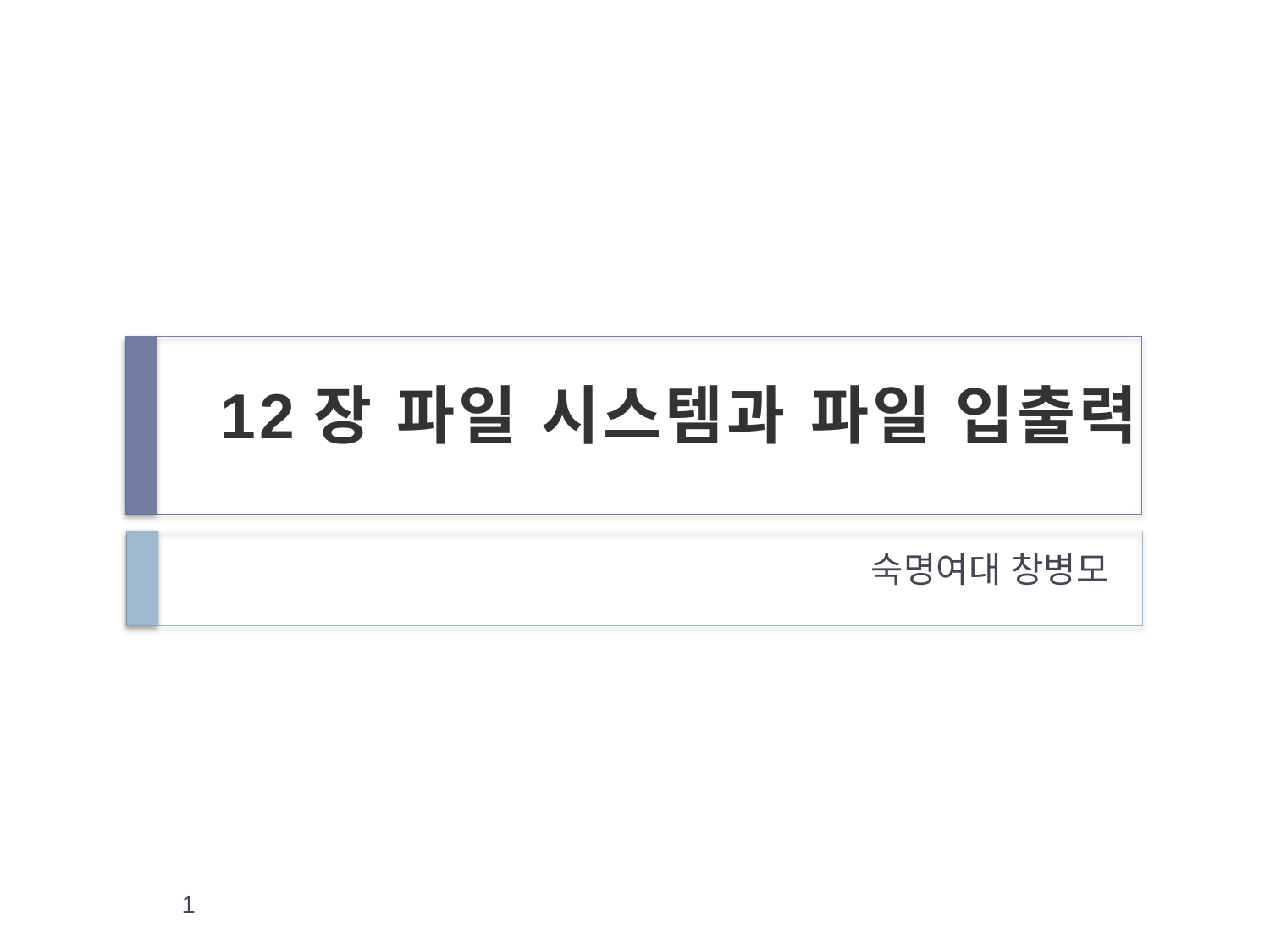

# 12장 파일 시스템과 파일 입출력
숙명여대 창병모
1